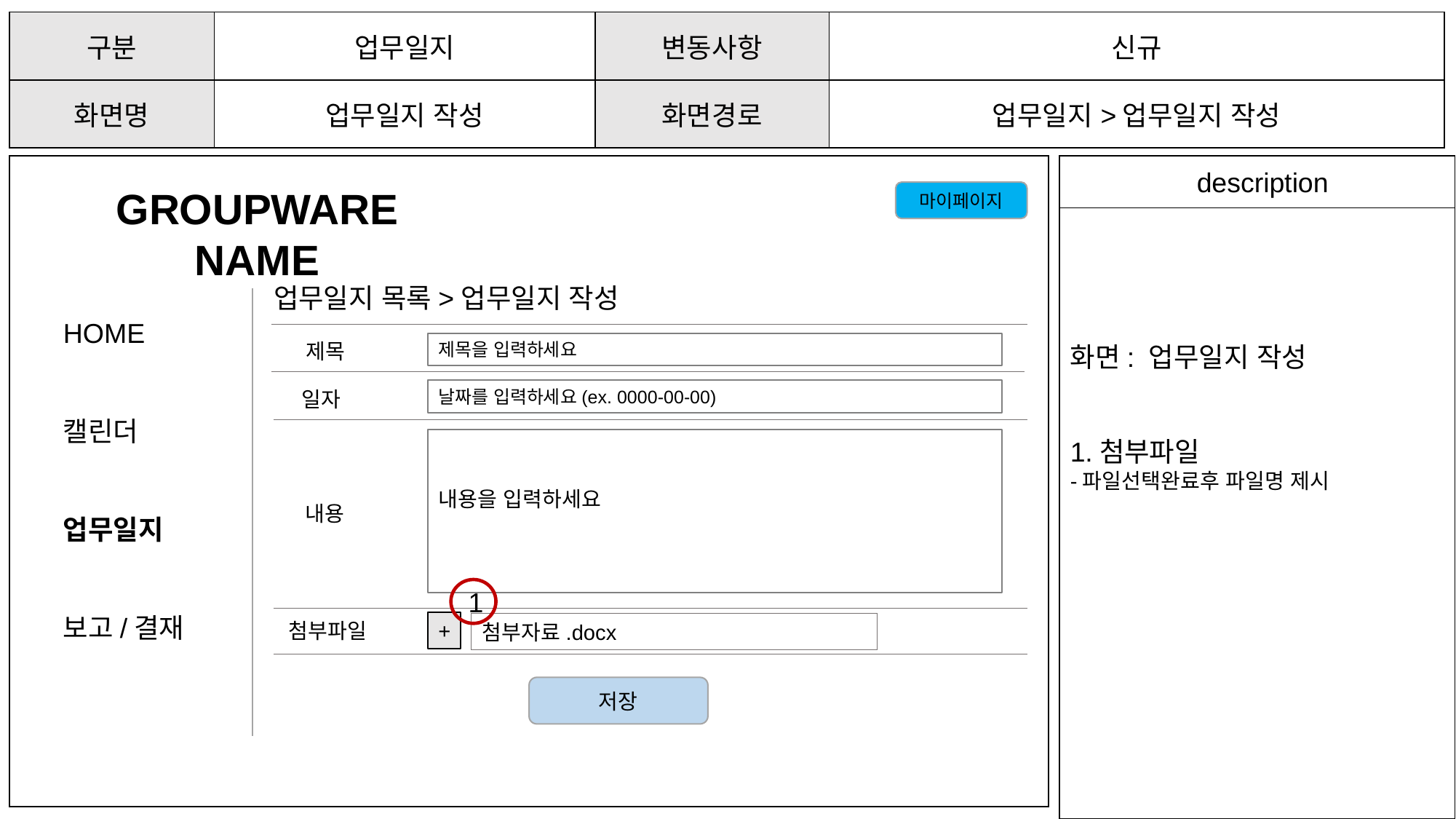

| 구분 | 업무일지 | 변동사항 | 신규 |
| --- | --- | --- | --- |
| 화면명 | 업무일지 작성 | 화면경로 | 업무일지>업무일지 작성 |
화면: 업무일지 작성

1.첨부파일
-파일선택완료후 파일명 제시

description

GROUPWARE NAME
마이페이지
업무일지 목록>업무일지 작성
HOME

캘린더

업무일지

보고/결재
 제목
제목을 입력하세요
날짜를 입력하세요(ex. 0000-00-00)
일자

내용을 입력하세요

내용
1
첨부파일
+
첨부자료.docx
저장